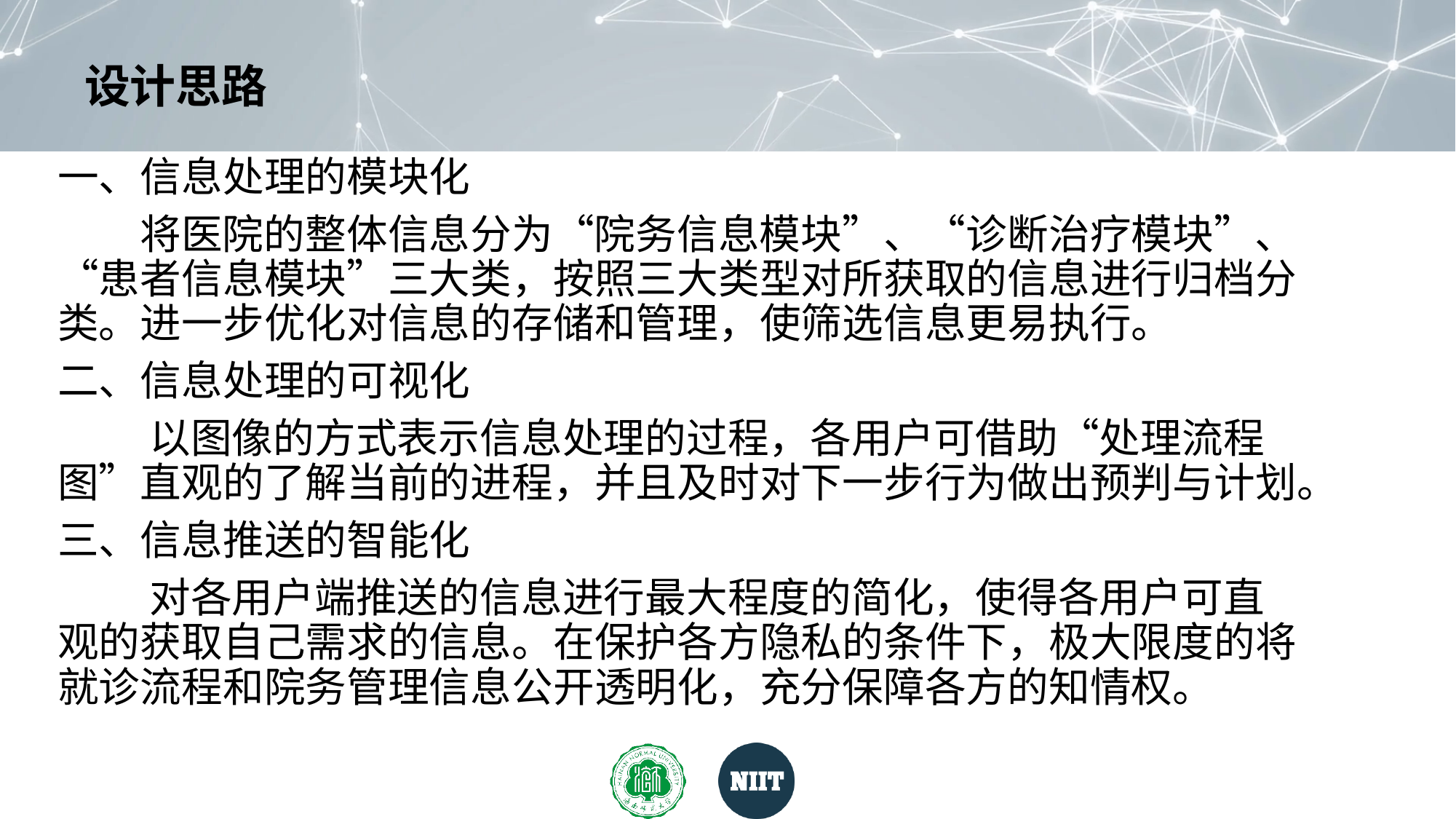

# 设计思路
一、信息处理的模块化
        将医院的整体信息分为“院务信息模块”、“诊断治疗模块”、“患者信息模块”三大类，按照三大类型对所获取的信息进行归档分类。进一步优化对信息的存储和管理，使筛选信息更易执行。
二、信息处理的可视化
         以图像的方式表示信息处理的过程，各用户可借助“处理流程图”直观的了解当前的进程，并且及时对下一步行为做出预判与计划。
三、信息推送的智能化
         对各用户端推送的信息进行最大程度的简化，使得各用户可直观的获取自己需求的信息。在保护各方隐私的条件下，极大限度的将就诊流程和院务管理信息公开透明化，充分保障各方的知情权。